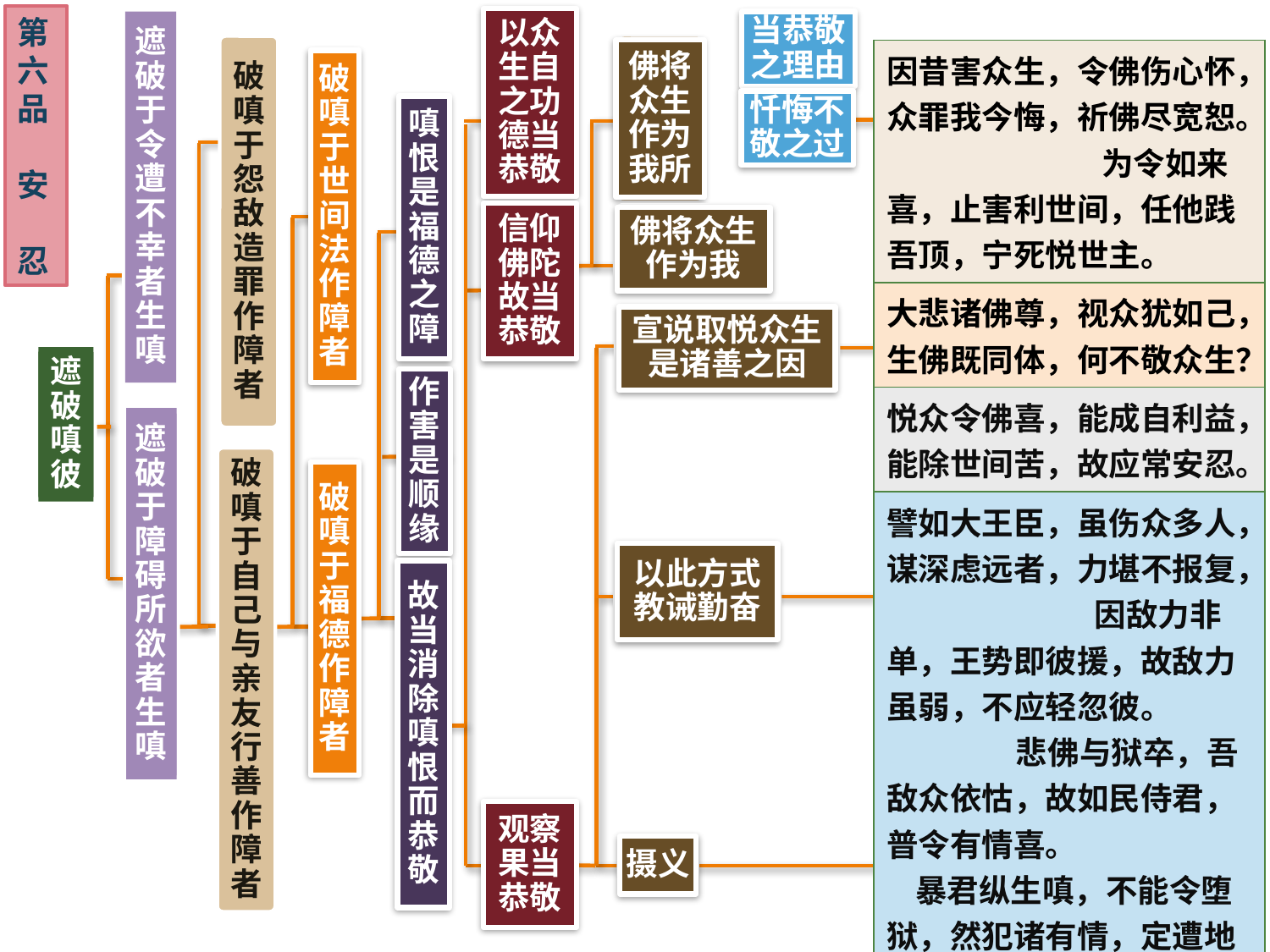

第六品

安   忍
以众生自之功德当恭敬
遮破于令遭不幸者生嗔

当恭敬之理由

佛将众生作为我所

破嗔于怨敌造罪作障者
| 因昔害众生，令佛伤心怀，众罪我今悔，祈佛尽宽恕。 为令如来喜，止害利世间，任他践吾顶，宁死悦世主。 |
| --- |
| 大悲诸佛尊，视众犹如己，生佛既同体，何不敬众生？ |
| 悦众令佛喜，能成自利益，能除世间苦，故应常安忍。 |
| 譬如大王臣，虽伤众多人，谋深虑远者，力堪不报复， 因敌力非单，王势即彼援，故敌力虽弱，不应轻忽彼。 悲佛与狱卒，吾敌众依怙，故如民侍君，普令有情喜。 暴君纵生嗔，不能令堕狱，然犯诸有情，定遭地狱害。 如是王虽喜，不能令成佛，然悦诸众生，终成无上觉。 |
| 云何犹不见，取悦有情果，来生成正觉，今世享荣耀。 生生修忍得，貌美无病障，誉雅命久长，乐等转轮王。 |
破嗔于世间法作障者
忏悔不敬之过
嗔恨是福德之障
信仰佛陀故当恭敬

佛将众生作为我

宣说取悦众生是诸善之因

遮破嗔彼
作害是顺缘
遮破于障碍所欲者生嗔

破嗔于自己与亲友行善作障者
破嗔于福德作障者

以此方式教诫勤奋
故当消除嗔恨而恭敬
观察果当恭敬

摄义